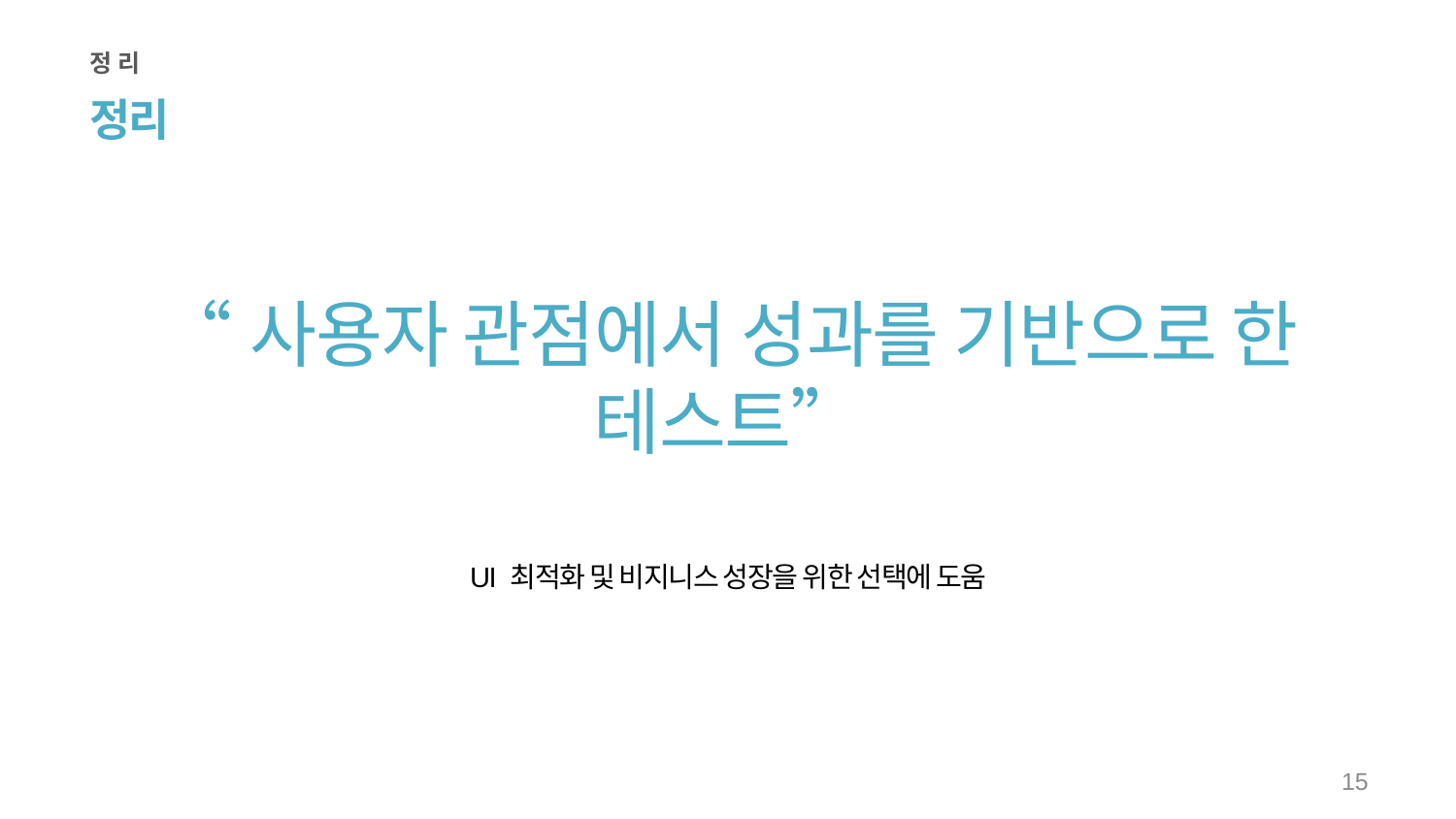

정리
정리
“사용자 관점에서 성과를 기반으로 한 테스트”

UI 최적화 및 비지니스 성장을 위한 선택에 도움
15